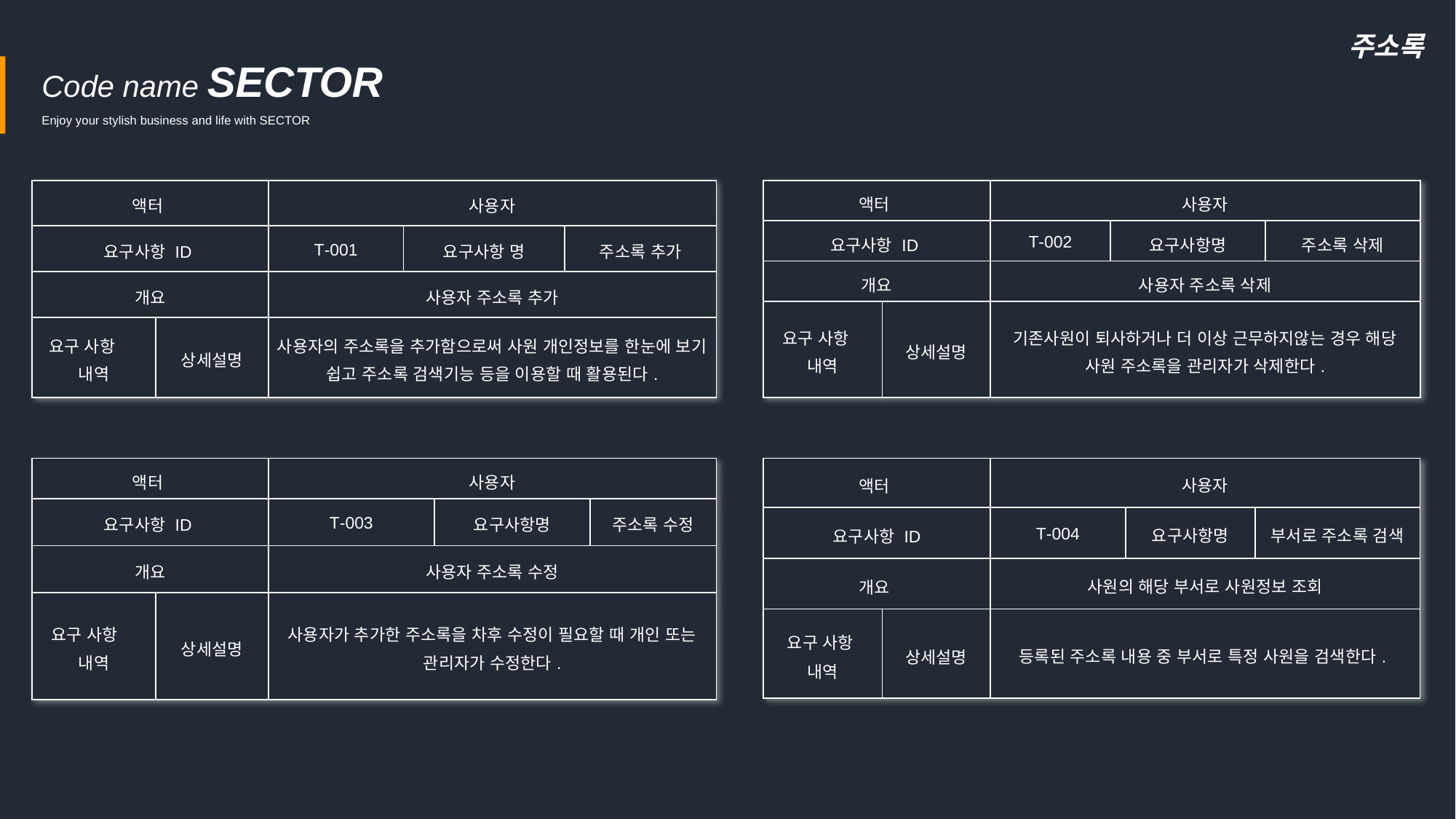

Code name SECTOR
Enjoy your stylish business and life with SECTOR
주소록

| 액터 |  | 사용자 |  |  |
| --- | --- | --- | --- | --- |
| 요구사항 ID |  | T-001 | 요구사항 명 | 주소록 추가 |
| 개요 |  | 사용자 주소록 추가 |  |  |
| 요구 사항 내역 | 상세설명 | 사용자의 주소록을 추가함으로써 사원 개인정보를 한눈에 보기 쉽고 주소록 검색기능 등을 이용할 때 활용된다. |  |  |
| 액터 |  | 사용자 |  |  |
| --- | --- | --- | --- | --- |
| 요구사항 ID |  | T-002 | 요구사항명 | 주소록 삭제 |
| 개요 |  | 사용자 주소록 삭제 |  |  |
| 요구 사항 내역 | 상세설명 | 기존사원이 퇴사하거나 더 이상 근무하지않는 경우 해당 사원 주소록을 관리자가 삭제한다. |  |  |
| 액터 |  | 사용자 |  |  |
| --- | --- | --- | --- | --- |
| 요구사항 ID |  | T-003 | 요구사항명 | 주소록 수정 |
| 개요 |  | 사용자 주소록 수정 |  |  |
| 요구 사항 내역 | 상세설명 | 사용자가 추가한 주소록을 차후 수정이 필요할 때 개인 또는 관리자가 수정한다. |  |  |
| 액터 |  | 사용자 |  |  |
| --- | --- | --- | --- | --- |
| 요구사항 ID |  | T-004 | 요구사항명 | 부서로 주소록 검색 |
| 개요 |  | 사원의 해당 부서로 사원정보 조회 |  |  |
| 요구 사항 내역 | 상세설명 | 등록된 주소록 내용 중 부서로 특정 사원을 검색한다. |  |  |